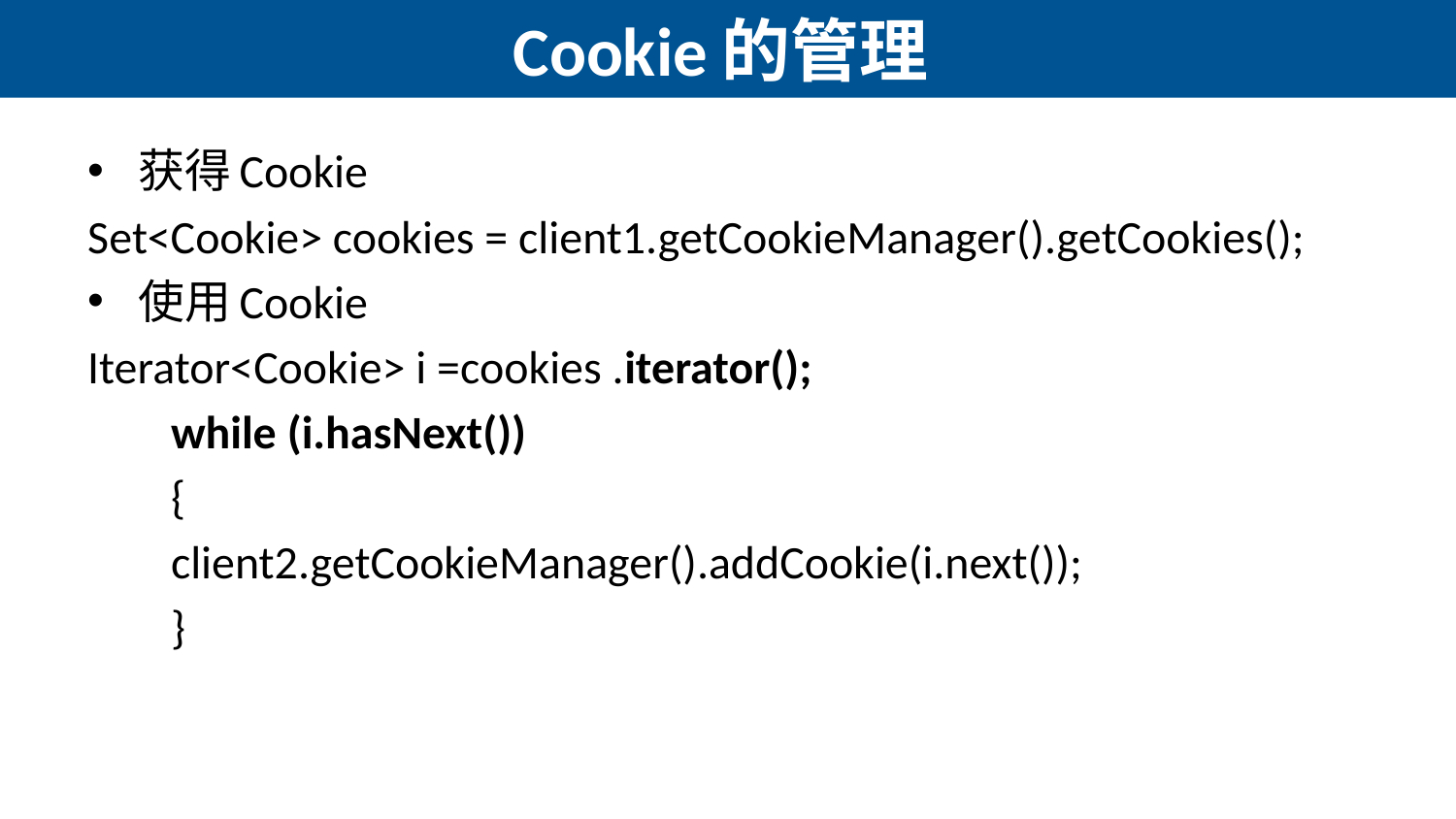

# Cookie的管理
获得Cookie
Set<Cookie> cookies = client1.getCookieManager().getCookies();
使用Cookie
Iterator<Cookie> i =cookies .iterator();
        while (i.hasNext())
        {
        client2.getCookieManager().addCookie(i.next());
        }